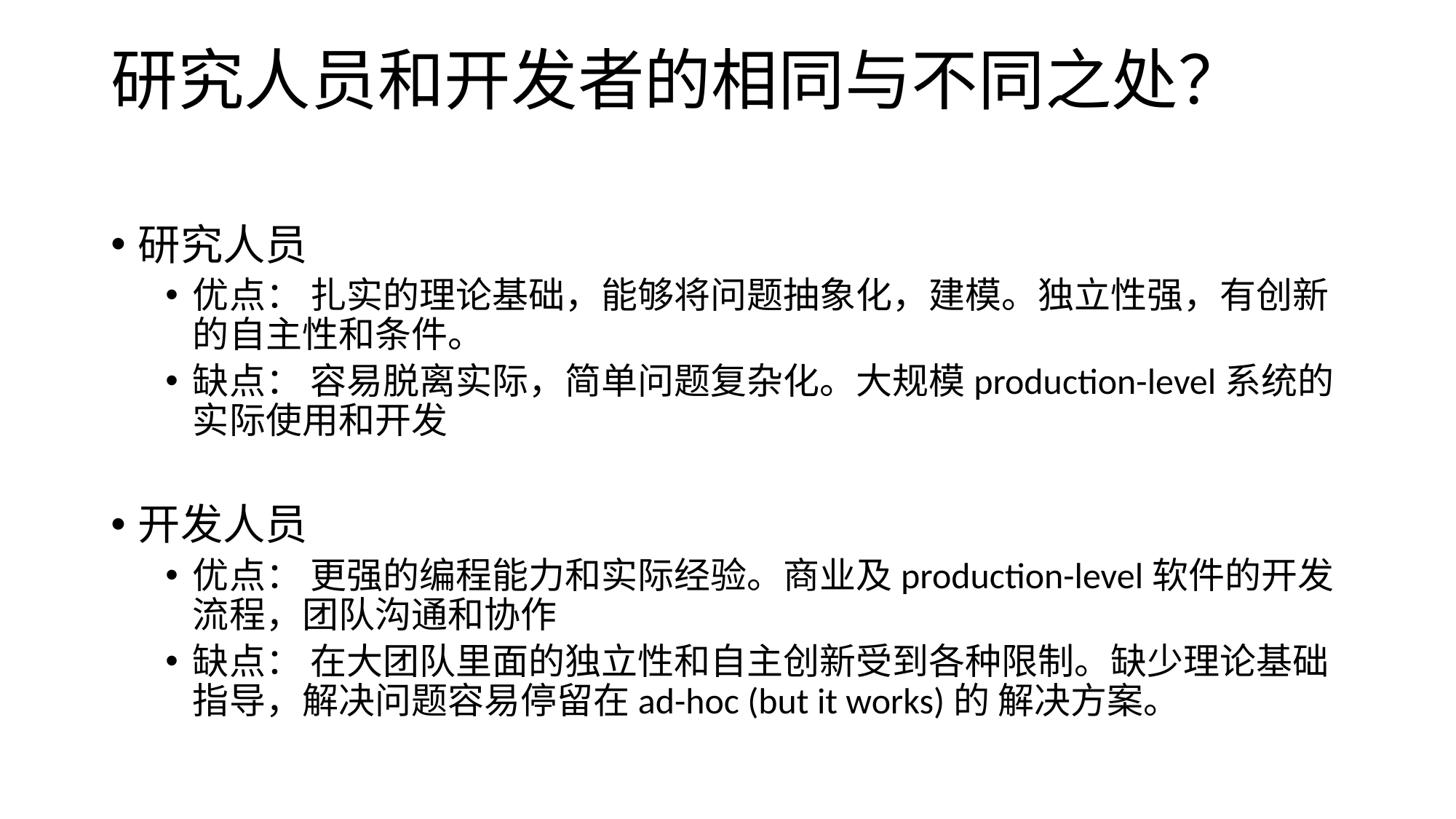

# 研究人员和开发者的相同与不同之处？
研究人员
优点： 扎实的理论基础，能够将问题抽象化，建模。独立性强，有创新的自主性和条件。
缺点： 容易脱离实际，简单问题复杂化。大规模production-level系统的实际使用和开发

开发人员
优点： 更强的编程能力和实际经验。商业及production-level软件的开发流程，团队沟通和协作
缺点： 在大团队里面的独立性和自主创新受到各种限制。缺少理论基础指导，解决问题容易停留在ad-hoc (but it works)的 解决方案。